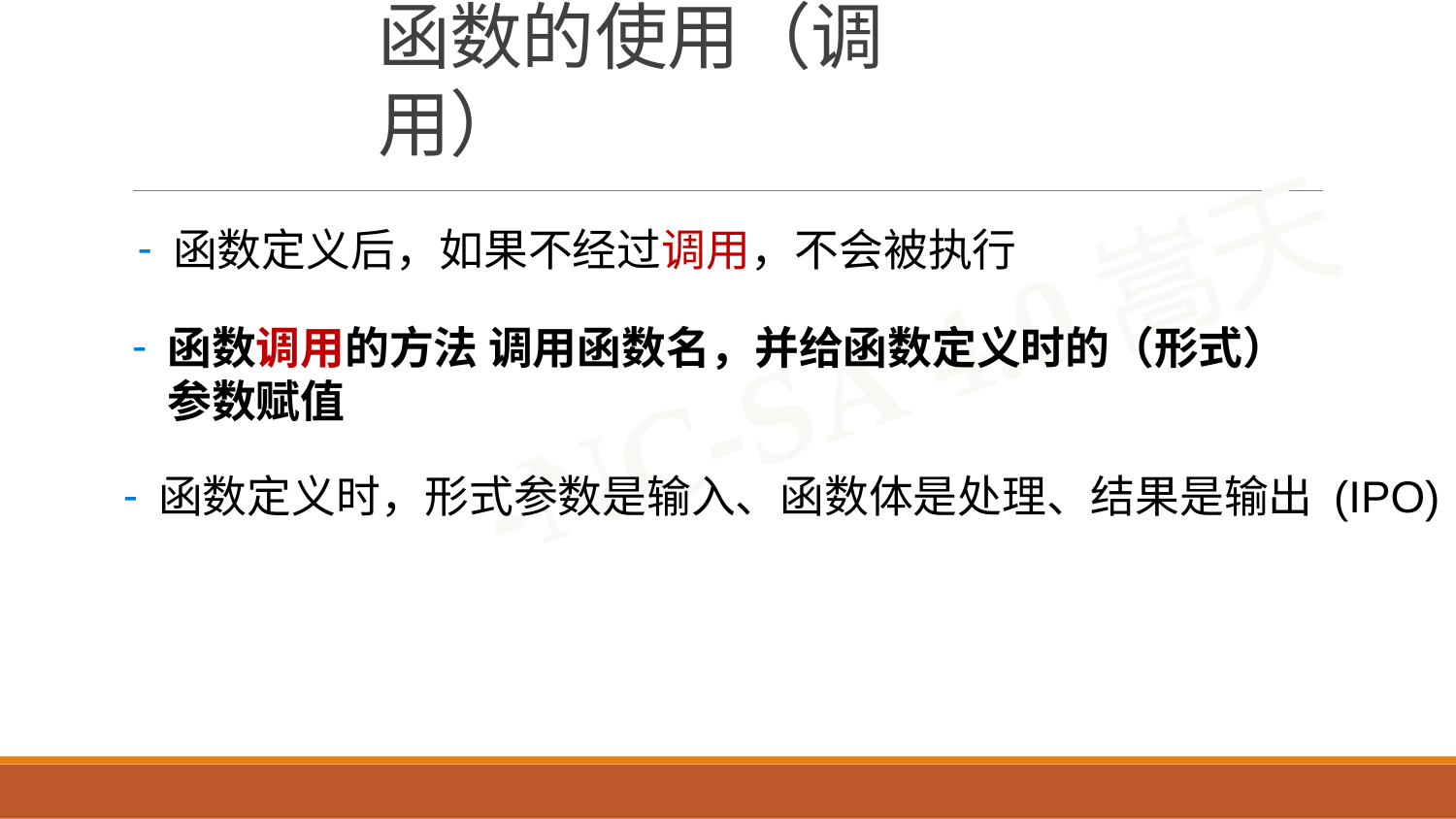

# 函数的使用（调用）

函数定义后，如果不经过调用，不会被执行

函数调用的方法 调用函数名，并给函数定义时的（形式）参数赋值

函数定义时，形式参数是输入、函数体是处理、结果是输出 (IPO)